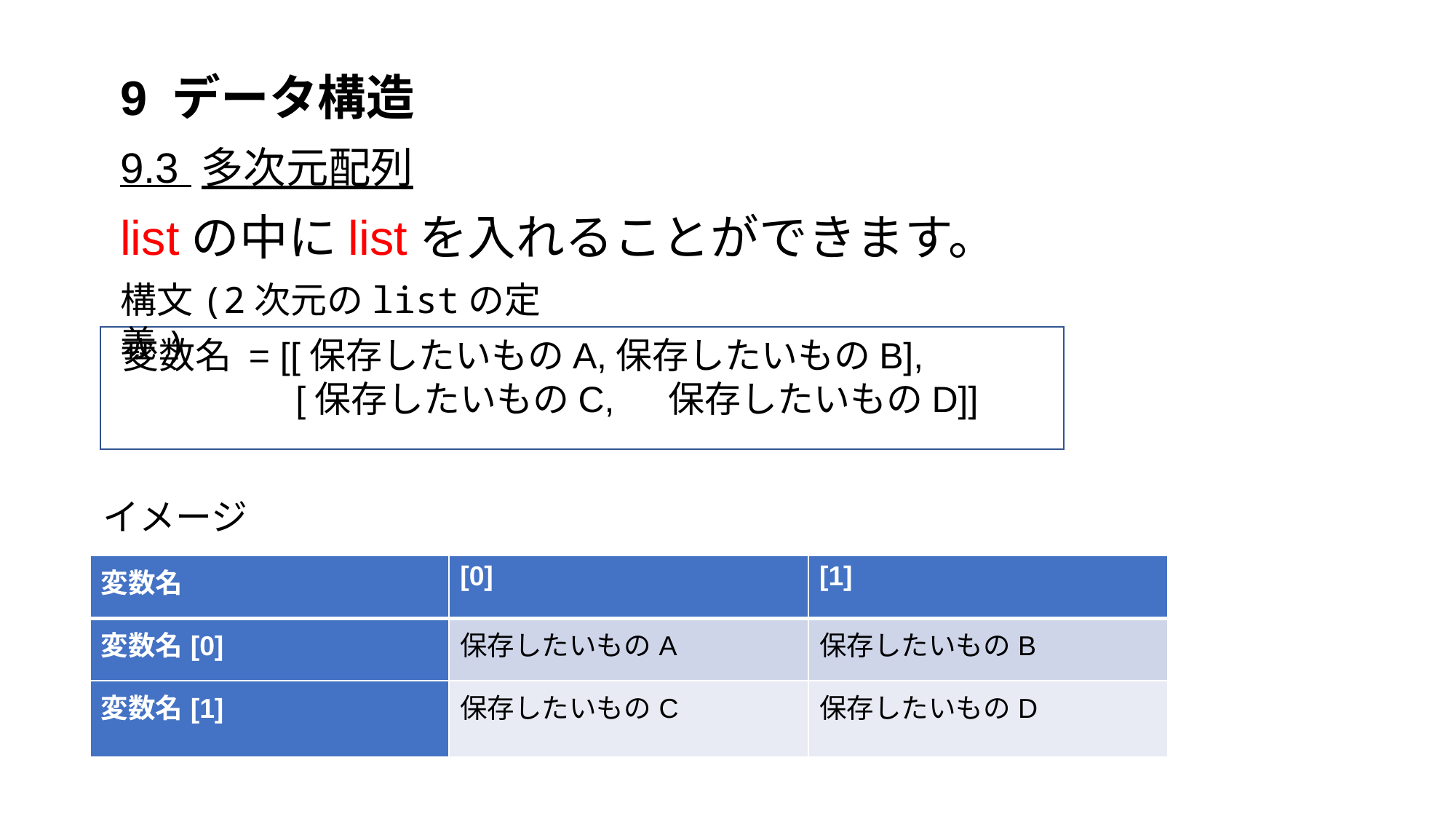

9 データ構造
9.3 多次元配列
listの中にlistを入れることができます。
構文(2次元のlistの定義)

変数名 = [[保存したいものA,保存したいものB],
                 [保存したいものC,	保存したいものD]]
イメージ
| 変数名 | [0] | [1] |
| --- | --- | --- |
| 変数名[0] | 保存したいものA | 保存したいものB |
| 変数名[1] | 保存したいものC | 保存したいものD |